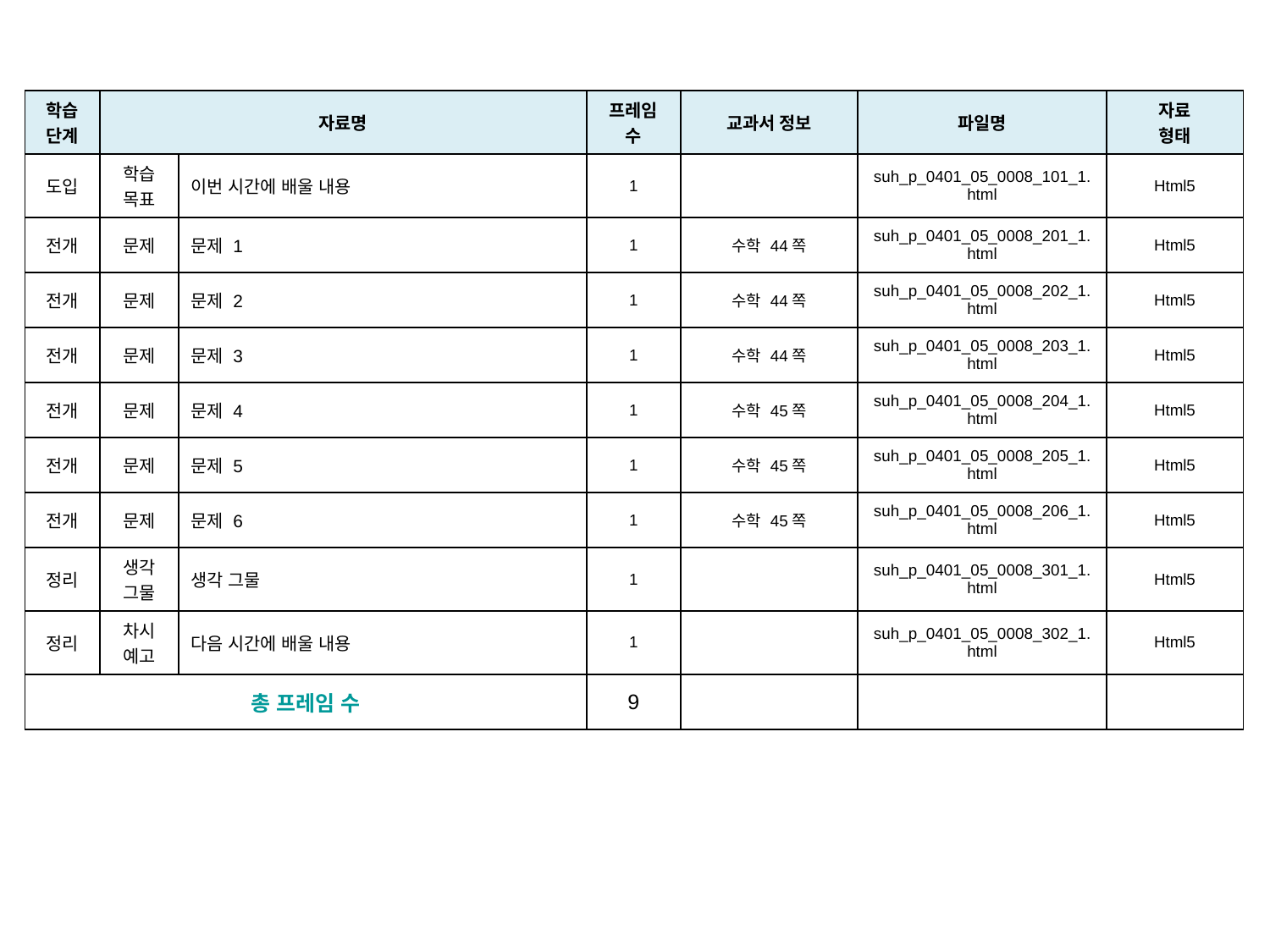

| 학습 단계 | 자료명 |  | 프레임 수 | 교과서 정보 | 파일명 | 자료 형태 |
| --- | --- | --- | --- | --- | --- | --- |
| 도입 | 학습 목표 | 이번 시간에 배울 내용 | 1 |  | suh\_p\_0401\_05\_0008\_101\_1.html | Html5 |
| 전개 | 문제 | 문제 1 | 1 | 수학 44쪽 | suh\_p\_0401\_05\_0008\_201\_1.html | Html5 |
| 전개 | 문제 | 문제 2 | 1 | 수학 44쪽 | suh\_p\_0401\_05\_0008\_202\_1.html | Html5 |
| 전개 | 문제 | 문제 3 | 1 | 수학 44쪽 | suh\_p\_0401\_05\_0008\_203\_1.html | Html5 |
| 전개 | 문제 | 문제 4 | 1 | 수학 45쪽 | suh\_p\_0401\_05\_0008\_204\_1.html | Html5 |
| 전개 | 문제 | 문제 5 | 1 | 수학 45쪽 | suh\_p\_0401\_05\_0008\_205\_1.html | Html5 |
| 전개 | 문제 | 문제 6 | 1 | 수학 45쪽 | suh\_p\_0401\_05\_0008\_206\_1.html | Html5 |
| 정리 | 생각 그물 | 생각 그물 | 1 |  | suh\_p\_0401\_05\_0008\_301\_1.html | Html5 |
| 정리 | 차시 예고 | 다음 시간에 배울 내용 | 1 |  | suh\_p\_0401\_05\_0008\_302\_1.html | Html5 |
| 총 프레임 수 |  |  | 9 |  |  |  |